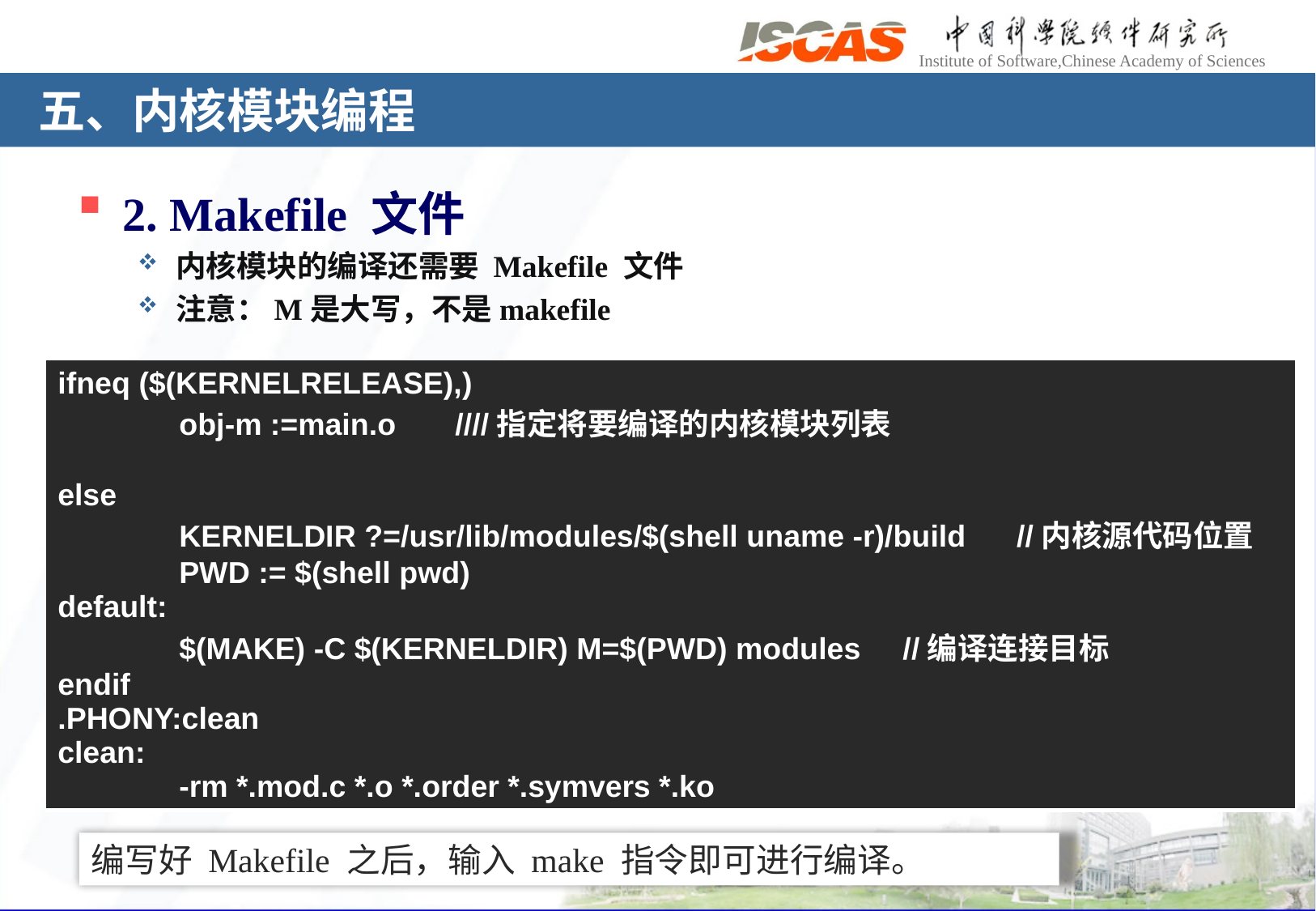

# 五、内核模块编程
2. Makefile 文件
内核模块的编译还需要 Makefile 文件
注意：M是大写，不是makefile

| ifneq ($(KERNELRELEASE),) obj-m :=main.o ////指定将要编译的内核模块列表 else KERNELDIR ?=/usr/lib/modules/$(shell uname -r)/build //内核源代码位置 PWD := $(shell pwd) default: $(MAKE) -C $(KERNELDIR) M=$(PWD) modules //编译连接目标 endif .PHONY:clean clean: -rm \*.mod.c \*.o \*.order \*.symvers \*.ko |
| --- |
编写好 Makefile 之后，输入 make 指令即可进行编译。